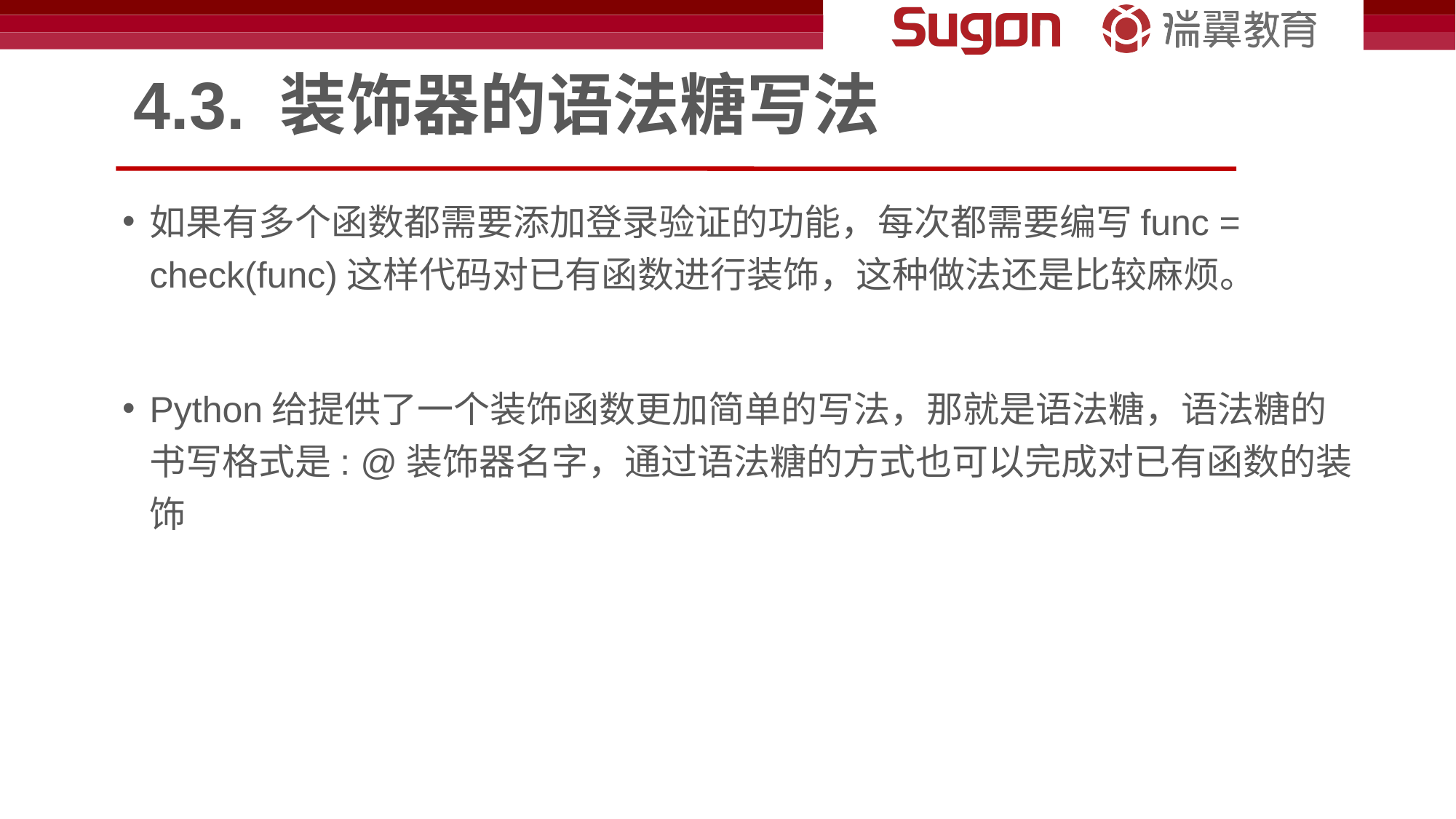

# 4.3. 装饰器的语法糖写法
如果有多个函数都需要添加登录验证的功能，每次都需要编写func = check(func)这样代码对已有函数进行装饰，这种做法还是比较麻烦。

Python给提供了一个装饰函数更加简单的写法，那就是语法糖，语法糖的书写格式是: @装饰器名字，通过语法糖的方式也可以完成对已有函数的装饰